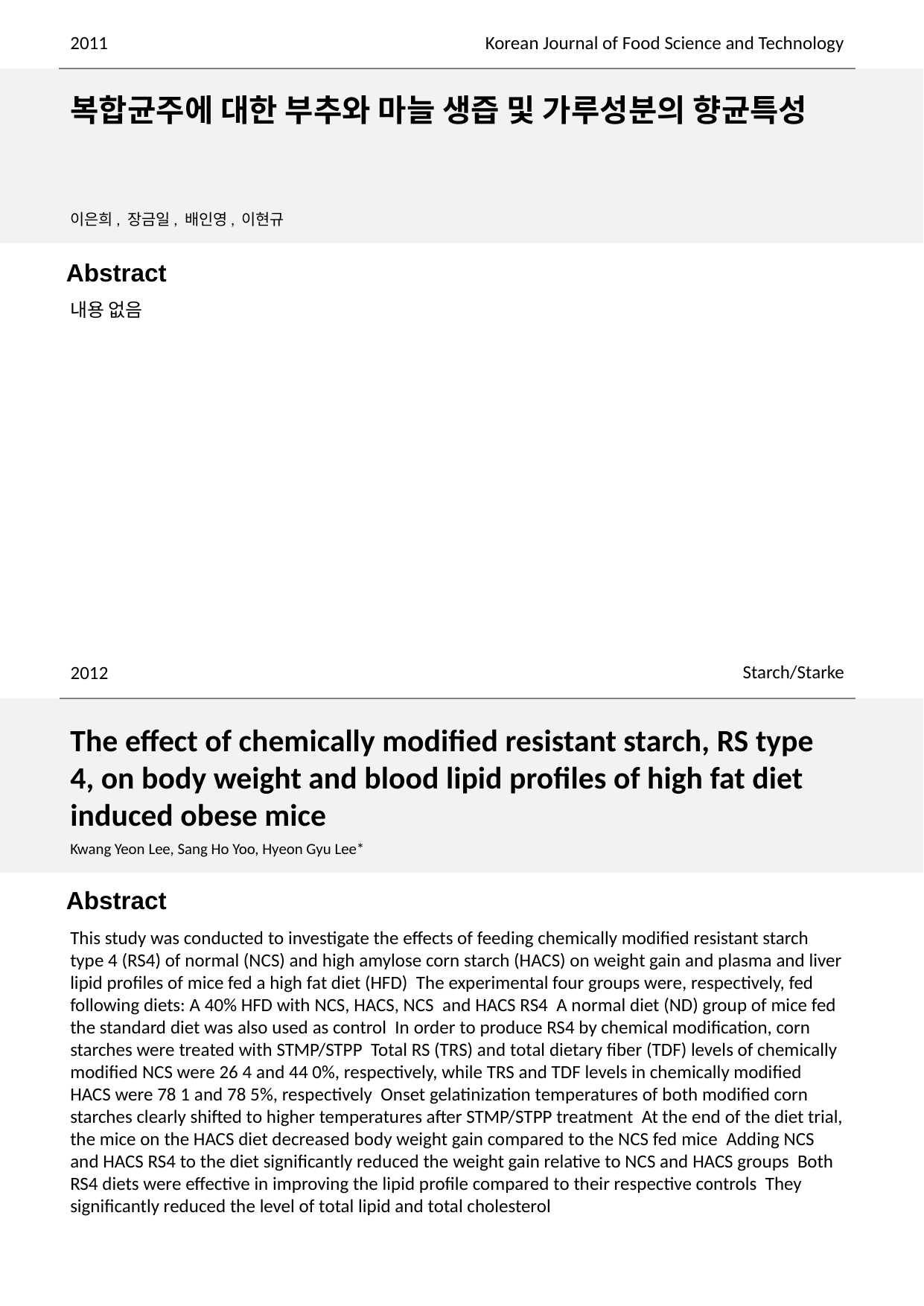

2011
Korean Journal of Food Science and Technology
복합균주에 대한 부추와 마늘 생즙 및 가루성분의 향균특성
이은희, 장금일, 배인영, 이현규
내용 없음
Starch/Starke
2012
The effect of chemically modified resistant starch, RS type 4, on body weight and blood lipid profiles of high fat diet induced obese mice
Kwang Yeon Lee, Sang Ho Yoo, Hyeon Gyu Lee*
This study was conducted to investigate the effects of feeding chemically modified resistant starch type 4 (RS4) of normal (NCS) and high amylose corn starch (HACS) on weight gain and plasma and liver lipid profiles of mice fed a high fat diet (HFD)  The experimental four groups were, respectively, fed following diets: A 40% HFD with NCS, HACS, NCS  and HACS RS4  A normal diet (ND) group of mice fed the standard diet was also used as control  In order to produce RS4 by chemical modification, corn starches were treated with STMP/STPP  Total RS (TRS) and total dietary fiber (TDF) levels of chemically modified NCS were 26 4 and 44 0%, respectively, while TRS and TDF levels in chemically modified HACS were 78 1 and 78 5%, respectively  Onset gelatinization temperatures of both modified corn starches clearly shifted to higher temperatures after STMP/STPP treatment  At the end of the diet trial, the mice on the HACS diet decreased body weight gain compared to the NCS fed mice  Adding NCS  and HACS RS4 to the diet significantly reduced the weight gain relative to NCS and HACS groups  Both RS4 diets were effective in improving the lipid profile compared to their respective controls  They significantly reduced the level of total lipid and total cholesterol